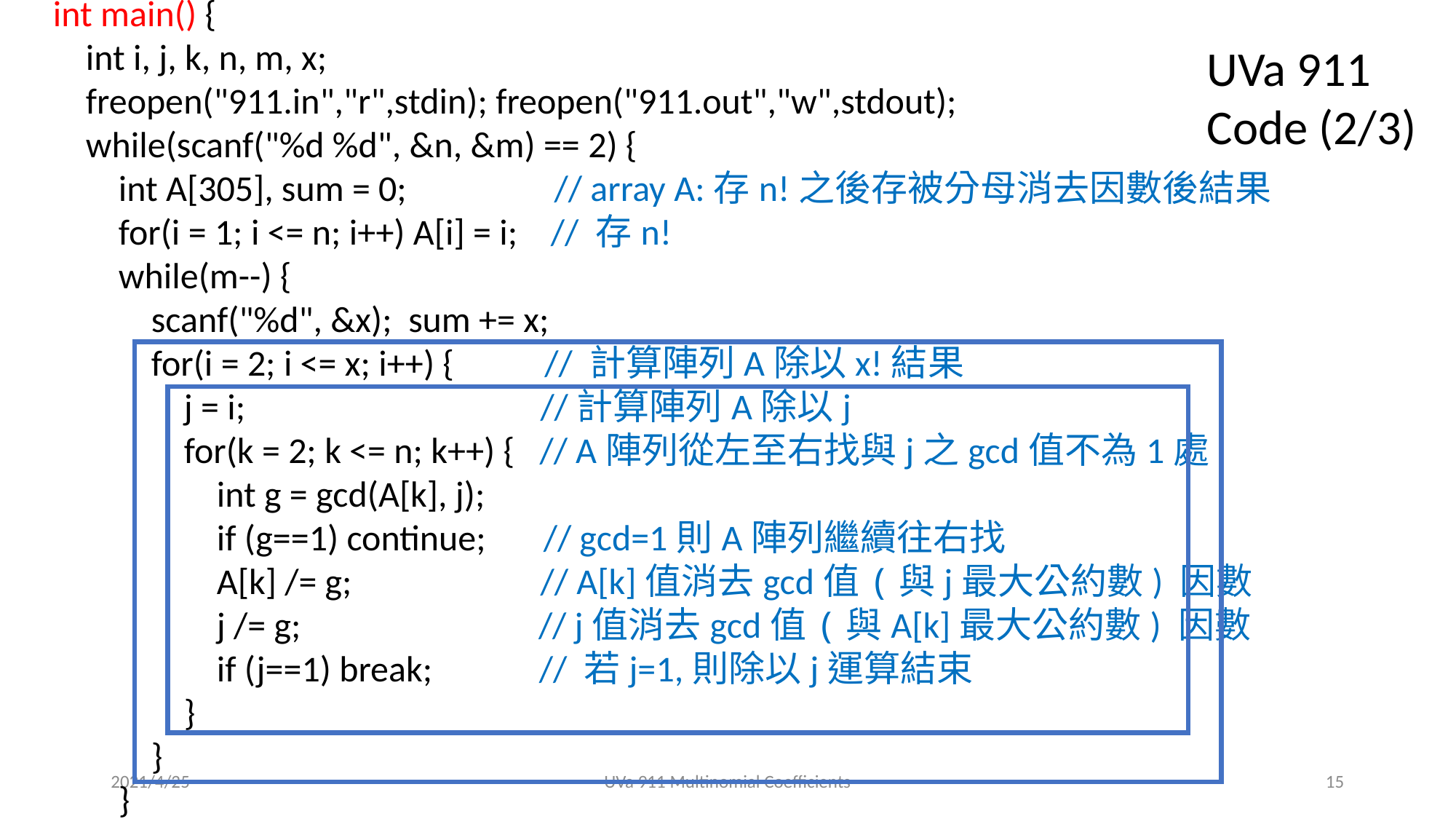

int main() {
    int i, j, k, n, m, x;
    freopen("911.in","r",stdin); freopen("911.out","w",stdout);
    while(scanf("%d %d", &n, &m) == 2) {
        int A[305], sum = 0;                  // array A:存n!之後存被分母消去因數後結果
        for(i = 1; i <= n; i++) A[i] = i;    // 存n!
        while(m--) {
            scanf("%d", &x);  sum += x;
            for(i = 2; i <= x; i++) {           // 計算陣列A除以x!結果
                j = i;                                    //計算陣列A除以j
                for(k = 2; k <= n; k++) {   // A陣列從左至右找與j之gcd值不為1處
                    int g = gcd(A[k], j);
                    if (g==1) continue;       // gcd=1則A陣列繼續往右找
                    A[k] /= g;                       // A[k]值消去gcd值(與j最大公約數) 因數
                    j /= g;                             // j值消去gcd值(與A[k]最大公約數) 因數
                    if (j==1) break;             // 若j=1,則除以j運算結束
                }
            }
        }
UVa 911 Code (2/3)

2021/4/25
UVa 911 Multinomial Coefficients
15